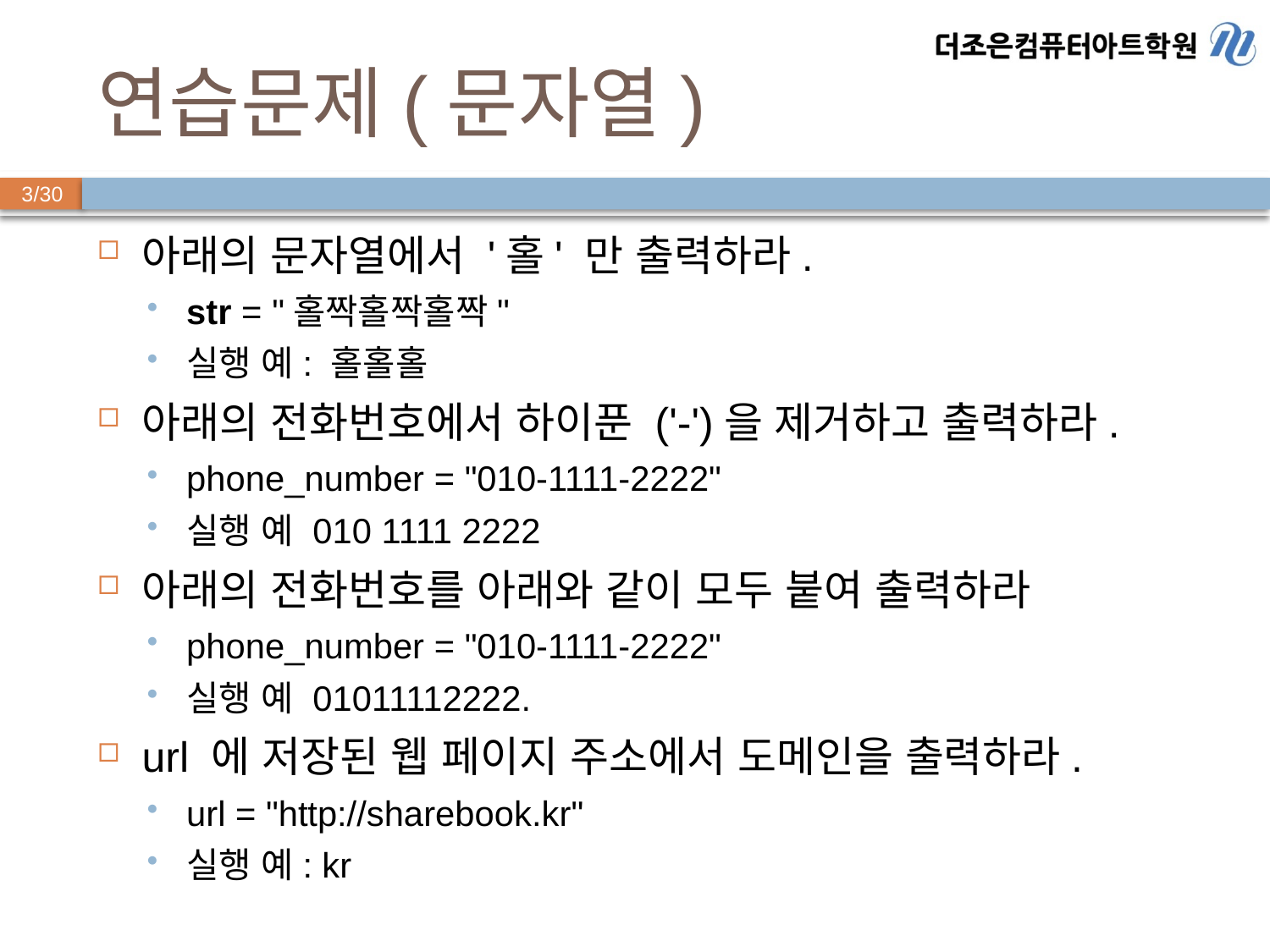

# 연습문제(문자열)
아래의 문자열에서 '홀' 만 출력하라.
str = "홀짝홀짝홀짝"
실행 예: 홀홀홀
아래의 전화번호에서 하이푼 ('-')을 제거하고 출력하라.
phone_number = "010-1111-2222"
실행 예 010 1111 2222
아래의 전화번호를 아래와 같이 모두 붙여 출력하라
phone_number = "010-1111-2222"
실행 예 01011112222.
url 에 저장된 웹 페이지 주소에서 도메인을 출력하라.
url = "http://sharebook.kr"
실행 예: kr